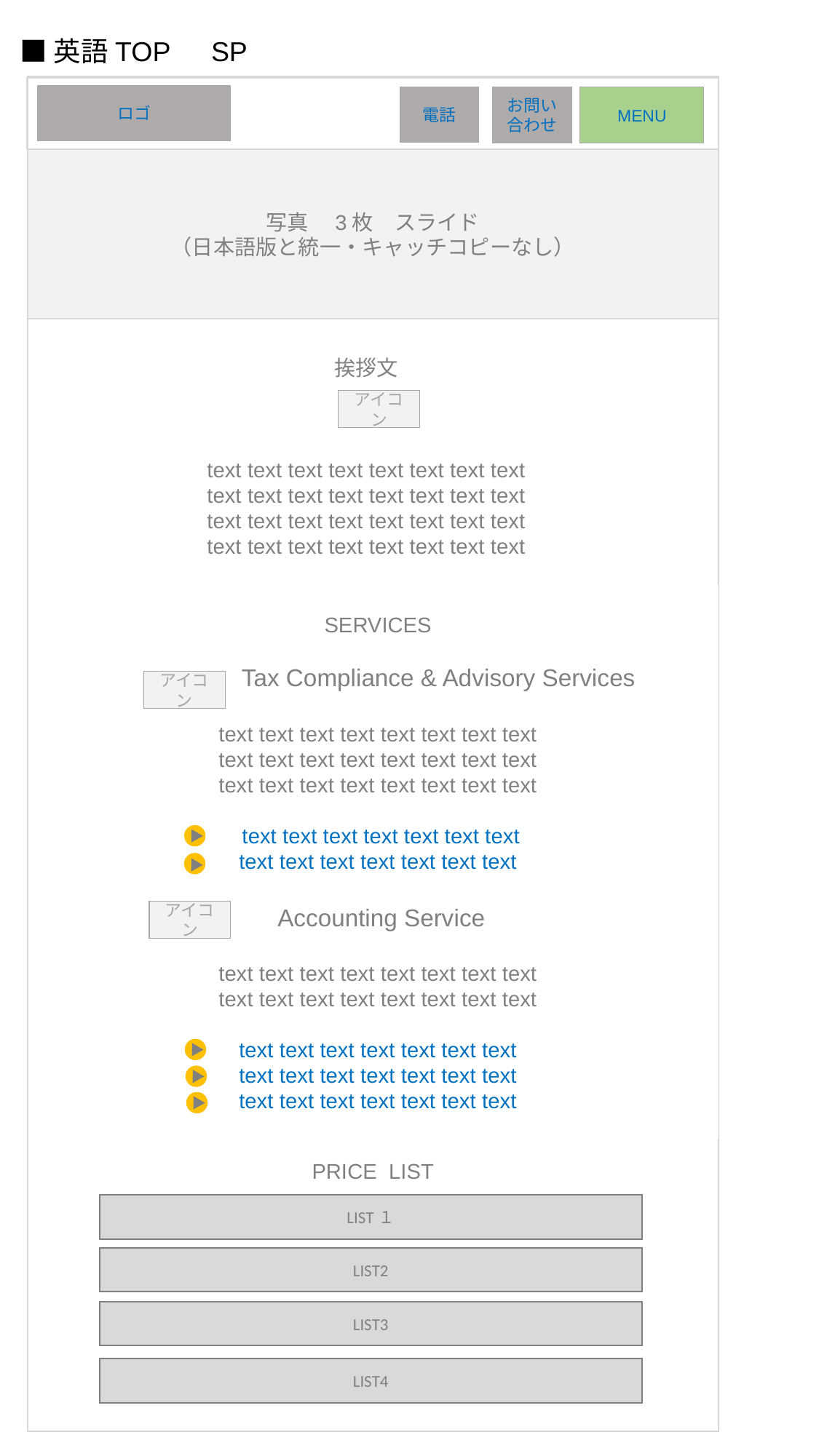

■英語TOP　SP

ロゴ
電話
お問い合わせ
MENU
写真　3枚　スライド
（日本語版と統一・キャッチコピーなし）
挨拶文

text text text text text text text text
text text text text text text text text
text text text text text text text text
text text text text text text text text
アイコン
SERVICES

                  Tax Compliance & Advisory Services

text text text text text text text text
text text text text text text text text
text text text text text text text text

 text text text text text text text
text text text text text text text

 Accounting Service

text text text text text text text text
text text text text text text text text

text text text text text text text
text text text text text text text
text text text text text text text
アイコン

アイコン

PRICE  LIST

LIST１
LIST2
LIST3
LIST4